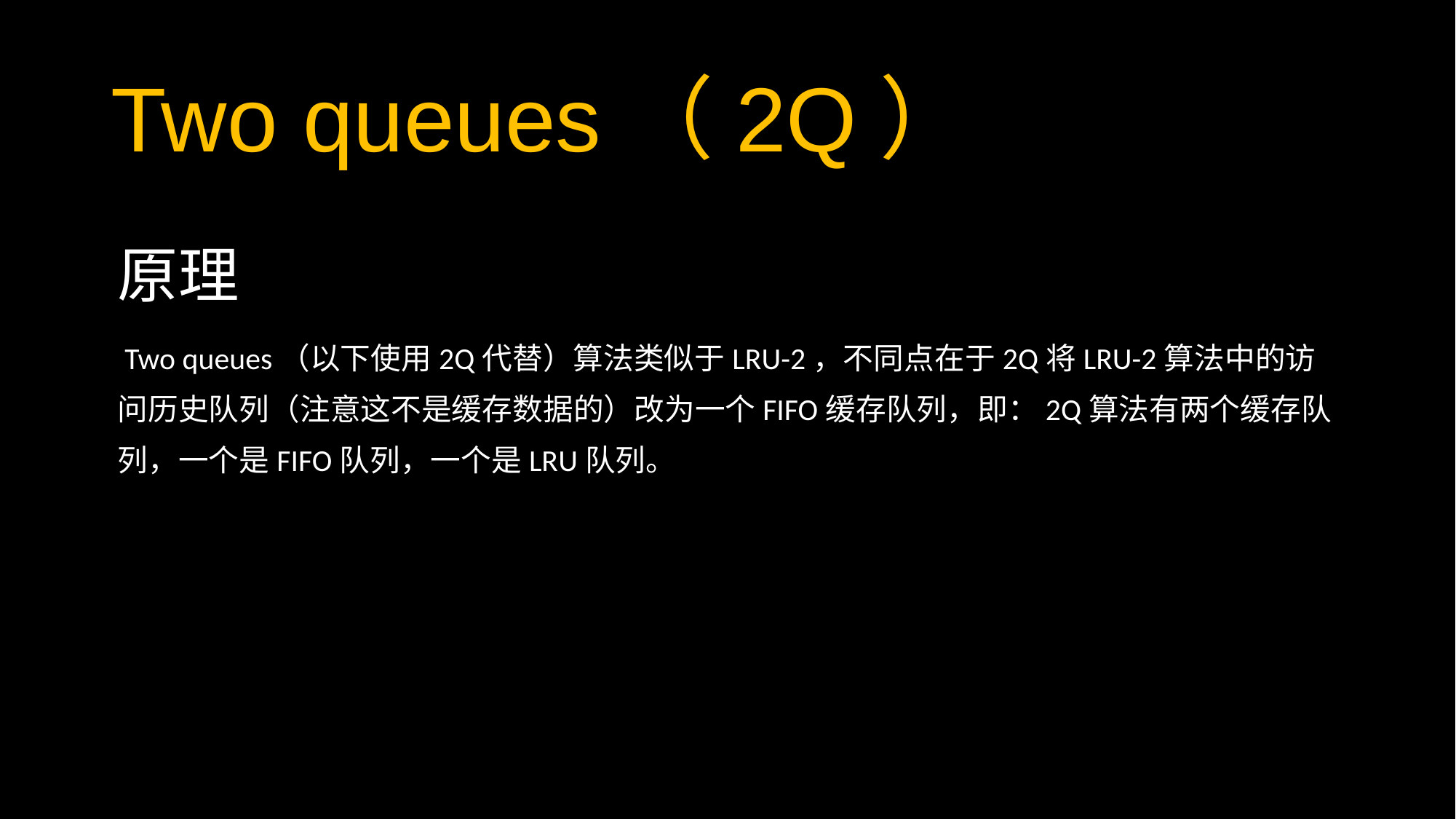

# Two queues（2Q）
原理
 Two queues（以下使用2Q代替）算法类似于LRU-2，不同点在于2Q将LRU-2算法中的访问历史队列（注意这不是缓存数据的）改为一个FIFO缓存队列，即：2Q算法有两个缓存队列，一个是FIFO队列，一个是LRU队列。